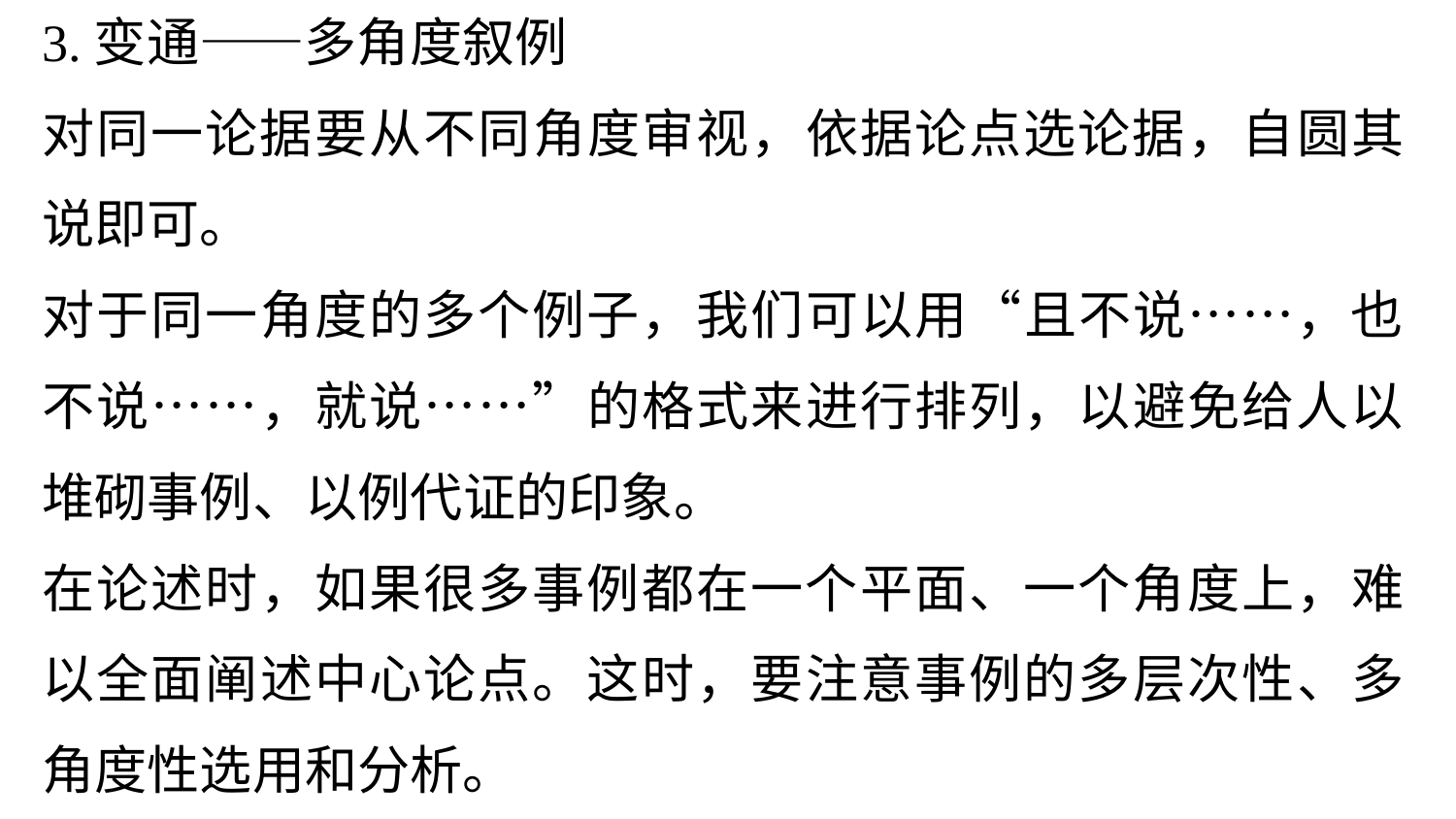

3.变通——多角度叙例
对同一论据要从不同角度审视，依据论点选论据，自圆其说即可。
对于同一角度的多个例子，我们可以用“且不说……，也不说……，就说……”的格式来进行排列，以避免给人以堆砌事例、以例代证的印象。
在论述时，如果很多事例都在一个平面、一个角度上，难以全面阐述中心论点。这时，要注意事例的多层次性、多角度性选用和分析。